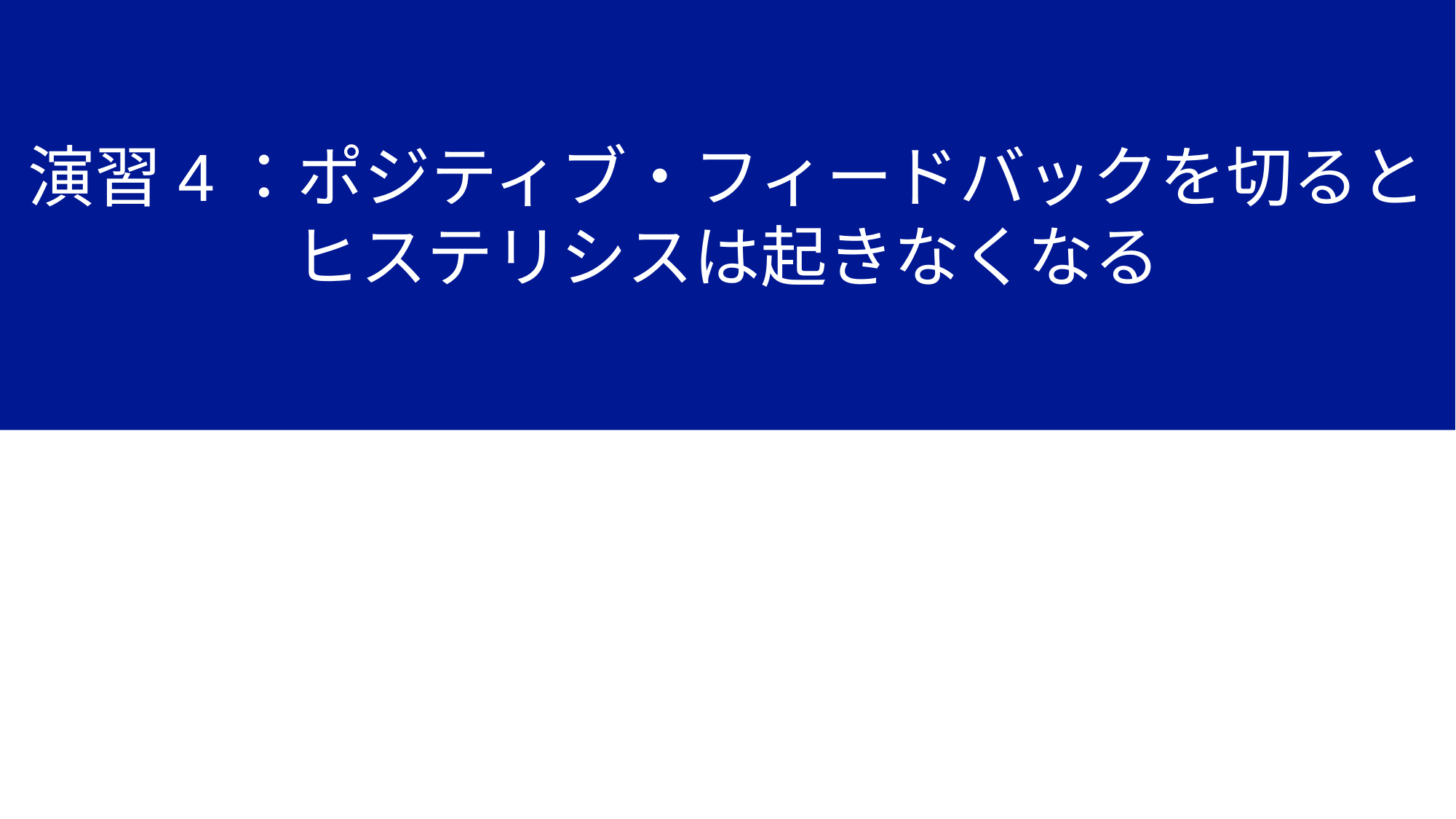

# 演習4：ポジティブ・フィードバックを切ると ヒステリシスは起きなくなる